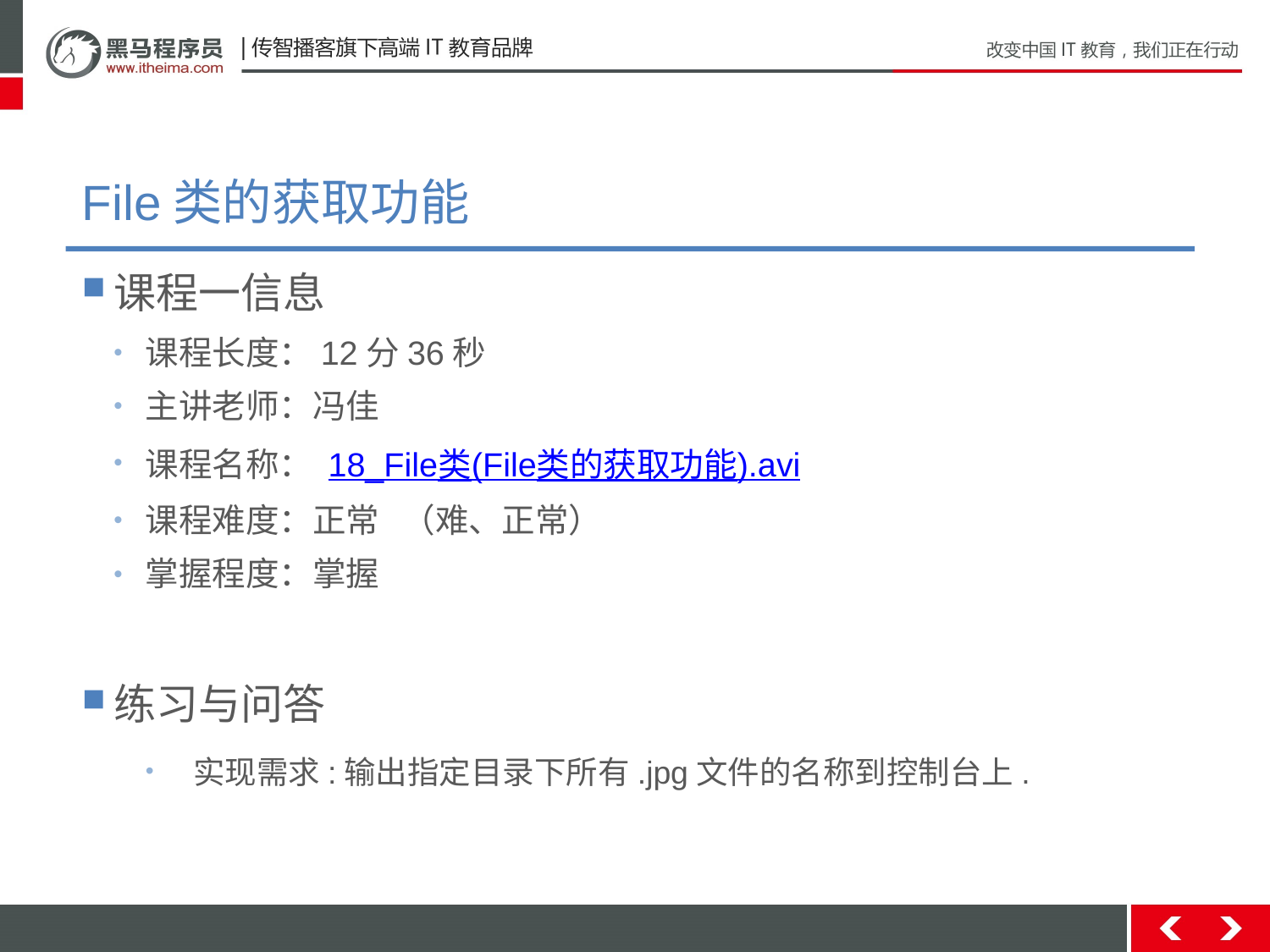

# File类的获取功能
课程一信息
课程长度：12分36秒
主讲老师：冯佳
课程名称： 18_File类(File类的获取功能).avi
课程难度：正常   （难、正常）
掌握程度：掌握

练习与问答
实现需求:输出指定目录下所有.jpg文件的名称到控制台上.